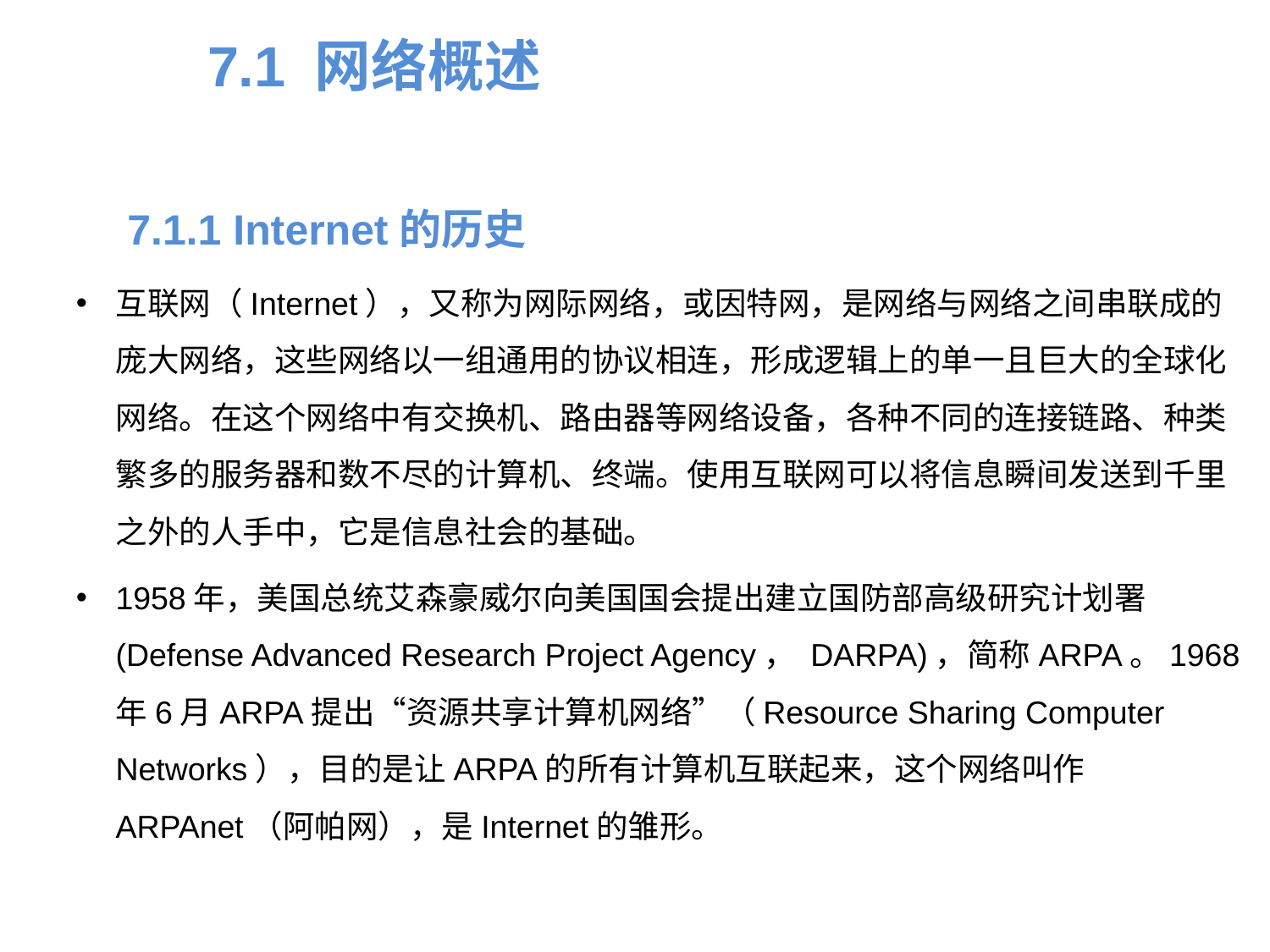

7.1 网络概述
7.1.1 Internet的历史
互联网（Internet），又称为网际网络，或因特网，是网络与网络之间串联成的庞大网络，这些网络以一组通用的协议相连，形成逻辑上的单一且巨大的全球化网络。在这个网络中有交换机、路由器等网络设备，各种不同的连接链路、种类繁多的服务器和数不尽的计算机、终端。使用互联网可以将信息瞬间发送到千里之外的人手中，它是信息社会的基础。
1958年，美国总统艾森豪威尔向美国国会提出建立国防部高级研究计划署 (Defense Advanced Research Project Agency， DARPA)，简称ARPA。1968年6月ARPA提出“资源共享计算机网络”（Resource Sharing Computer Networks），目的是让ARPA的所有计算机互联起来，这个网络叫作ARPAnet（阿帕网），是Internet的雏形。